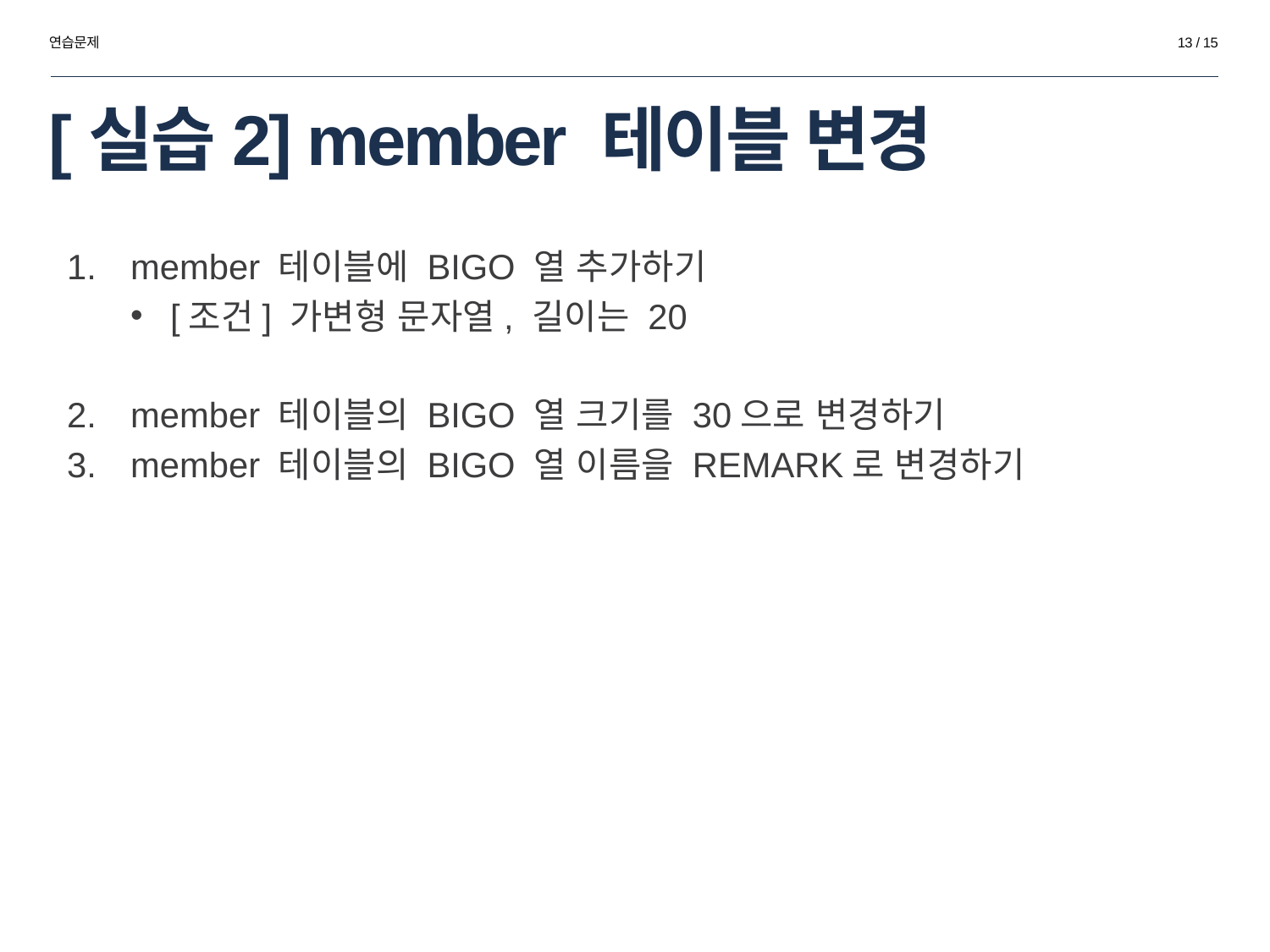

연습문제
13 / 15
# [실습2] member 테이블 변경
member 테이블에 BIGO 열 추가하기
[조건] 가변형 문자열, 길이는 20

member 테이블의 BIGO 열 크기를 30으로 변경하기
member 테이블의 BIGO 열 이름을 REMARK로 변경하기